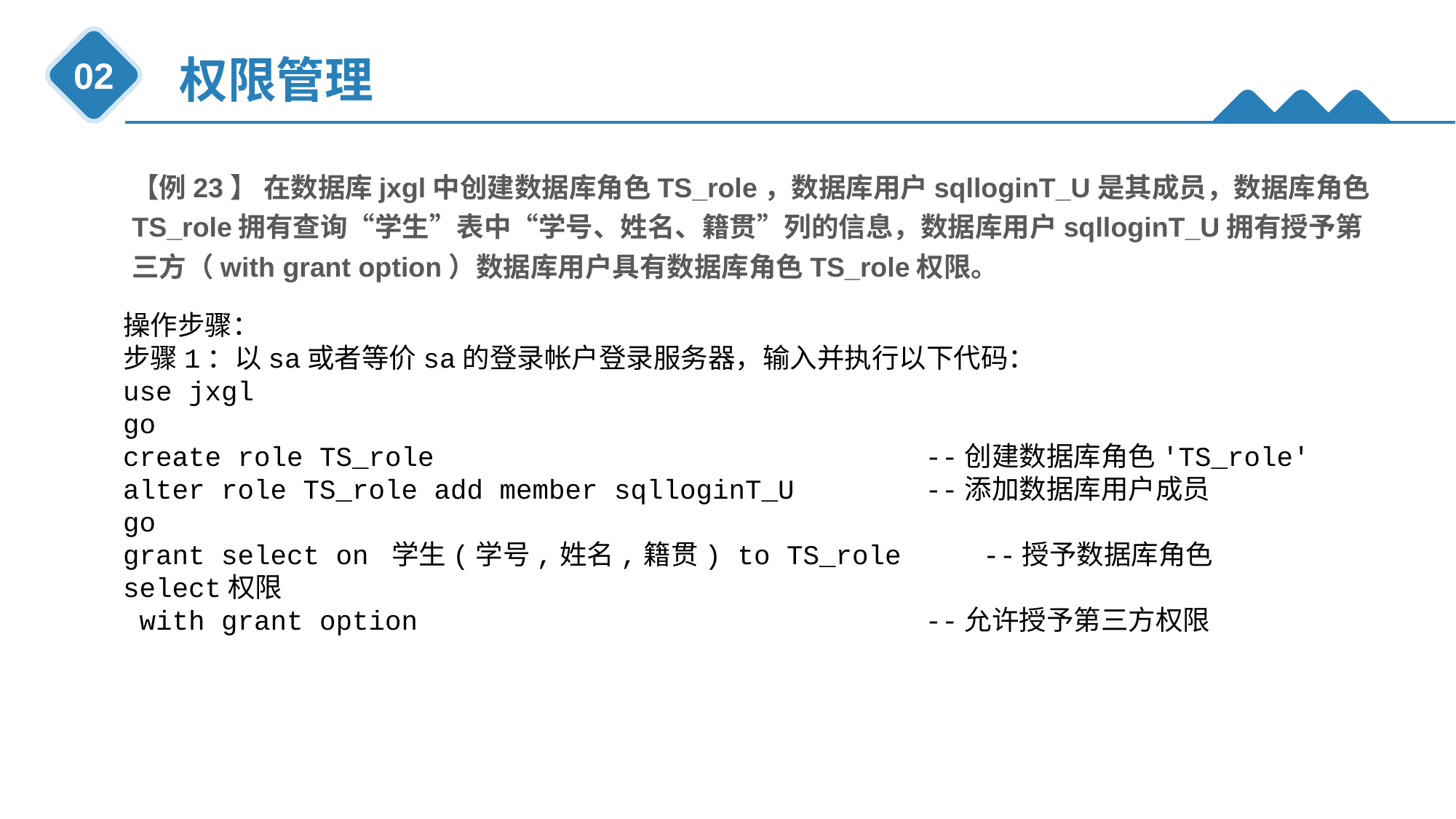

权限管理
02

【例23】 在数据库jxgl中创建数据库角色TS_role，数据库用户sqlloginT_U是其成员，数据库角色TS_role拥有查询“学生”表中“学号、姓名、籍贯”列的信息，数据库用户sqlloginT_U拥有授予第三方（with grant option）数据库用户具有数据库角色TS_role权限。
操作步骤：
步骤1：以sa或者等价sa的登录帐户登录服务器，输入并执行以下代码：
use jxgl
go
create role TS_role                              --创建数据库角色'TS_role'
alter role TS_role add member sqlloginT_U        --添加数据库用户成员
go
grant select on 学生(学号,姓名,籍贯) to TS_role     --授予数据库角色select权限
 with grant option                               --允许授予第三方权限